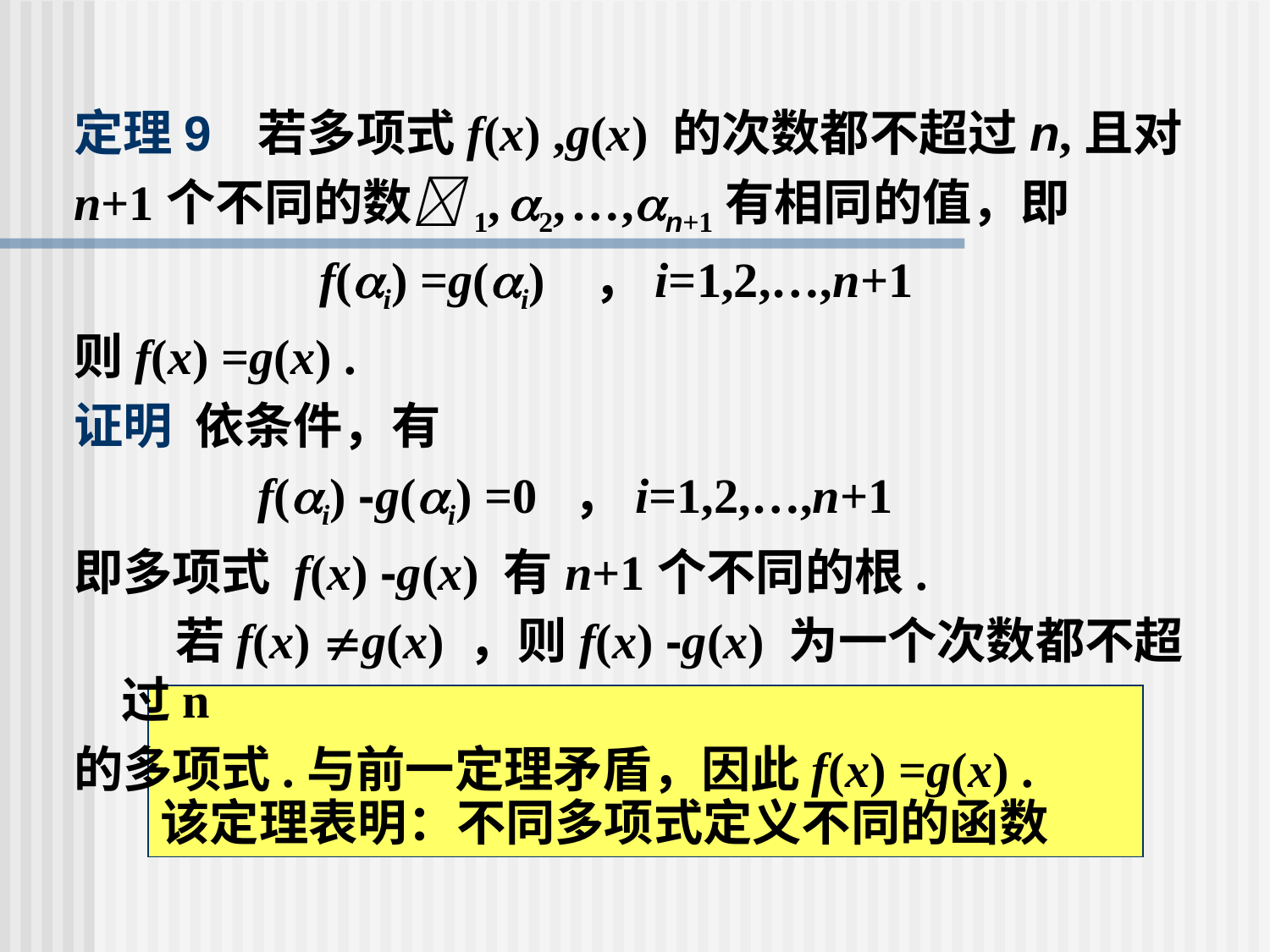

定理9  若多项式f(x) ,g(x) 的次数都不超过n,且对
n+1个不同的数α1, α2, …,αn+1有相同的值，即
                    f(αi) =g(αi)   ，i=1,2,…,n+1
则f(x) =g(x) .
证明  依条件，有
               f(αi) -g(αi) =0  ，i=1,2,…,n+1
即多项式 f(x) -g(x) 有n+1个不同的根.
        若f(x) ≠g(x) ，则f(x) -g(x) 为一个次数都不超过n
的多项式.与前一定理矛盾，因此f(x) =g(x) .
# 该定理表明：不同多项式定义不同的函数